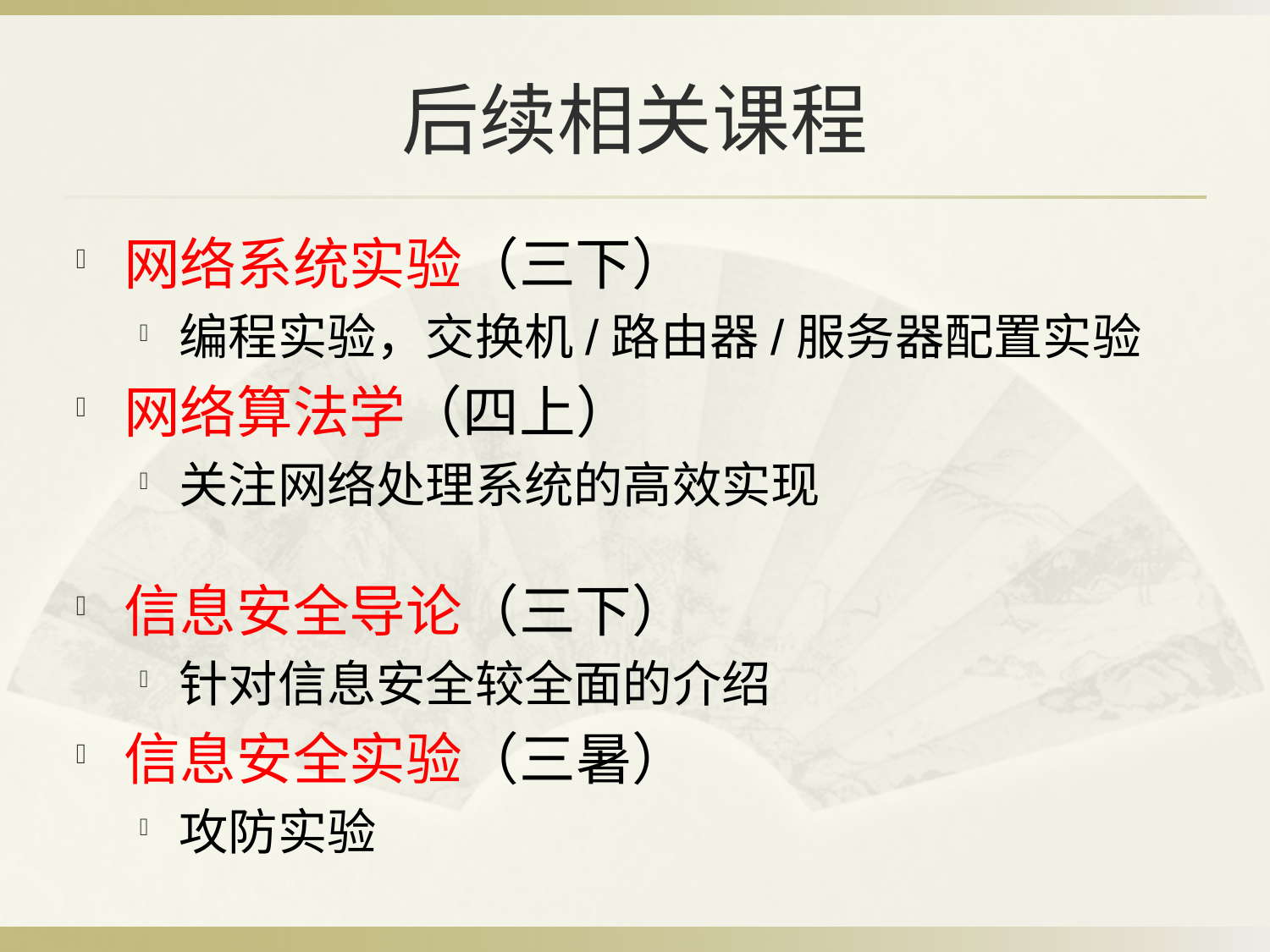

# 后续相关课程
网络系统实验（三下）
编程实验，交换机/路由器/服务器配置实验
网络算法学（四上）
关注网络处理系统的高效实现

信息安全导论（三下）
针对信息安全较全面的介绍
信息安全实验（三暑）
攻防实验